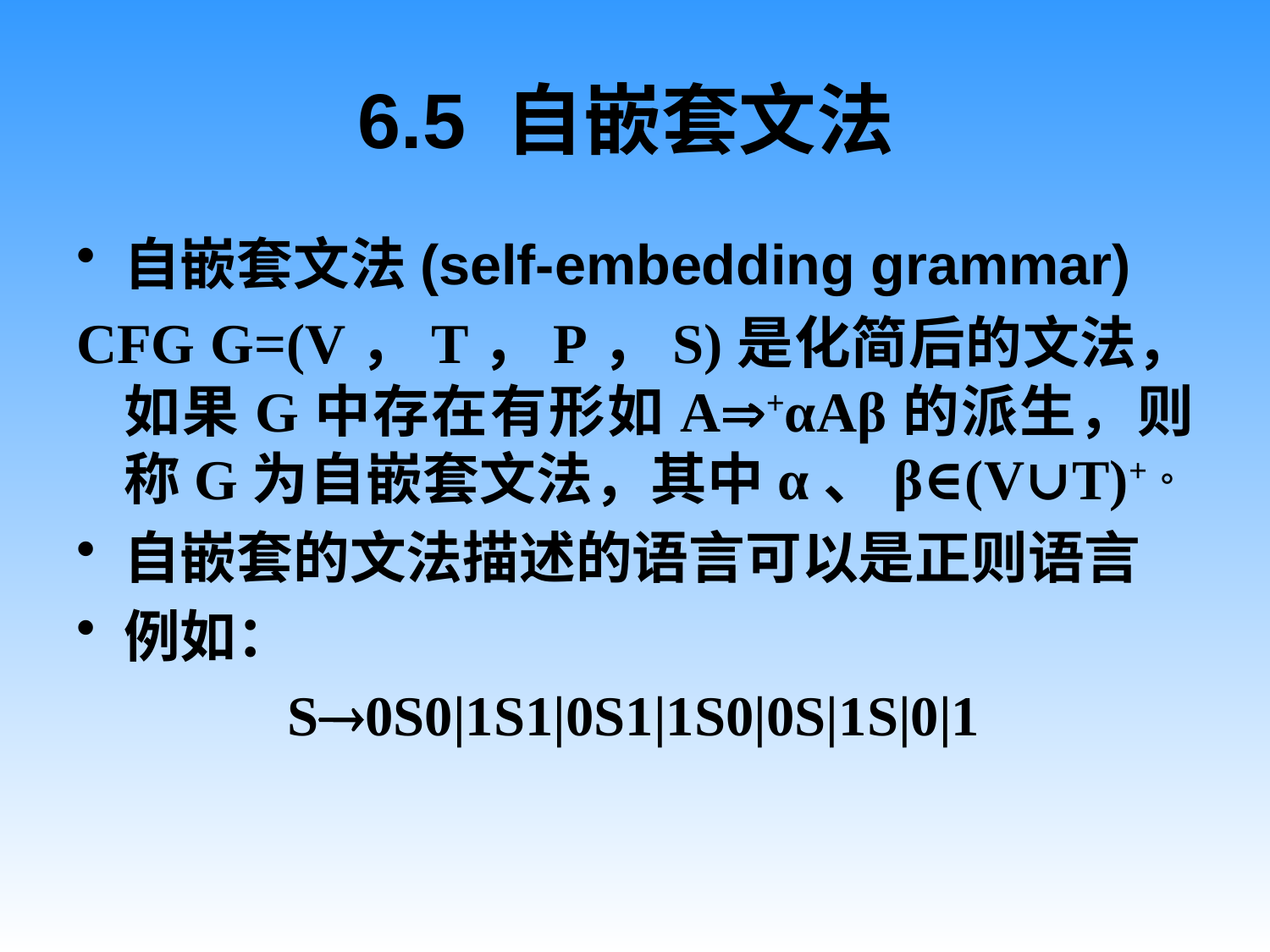

# 6.5 自嵌套文法
自嵌套文法(self-embedding grammar)
CFG G=(V，T，P，S)是化简后的文法，如果G中存在有形如A⇒+αAβ的派生，则称G为自嵌套文法，其中α、β∈(V∪T)+。
自嵌套的文法描述的语言可以是正则语言
例如：
 S→0S0|1S1|0S1|1S0|0S|1S|0|1

106